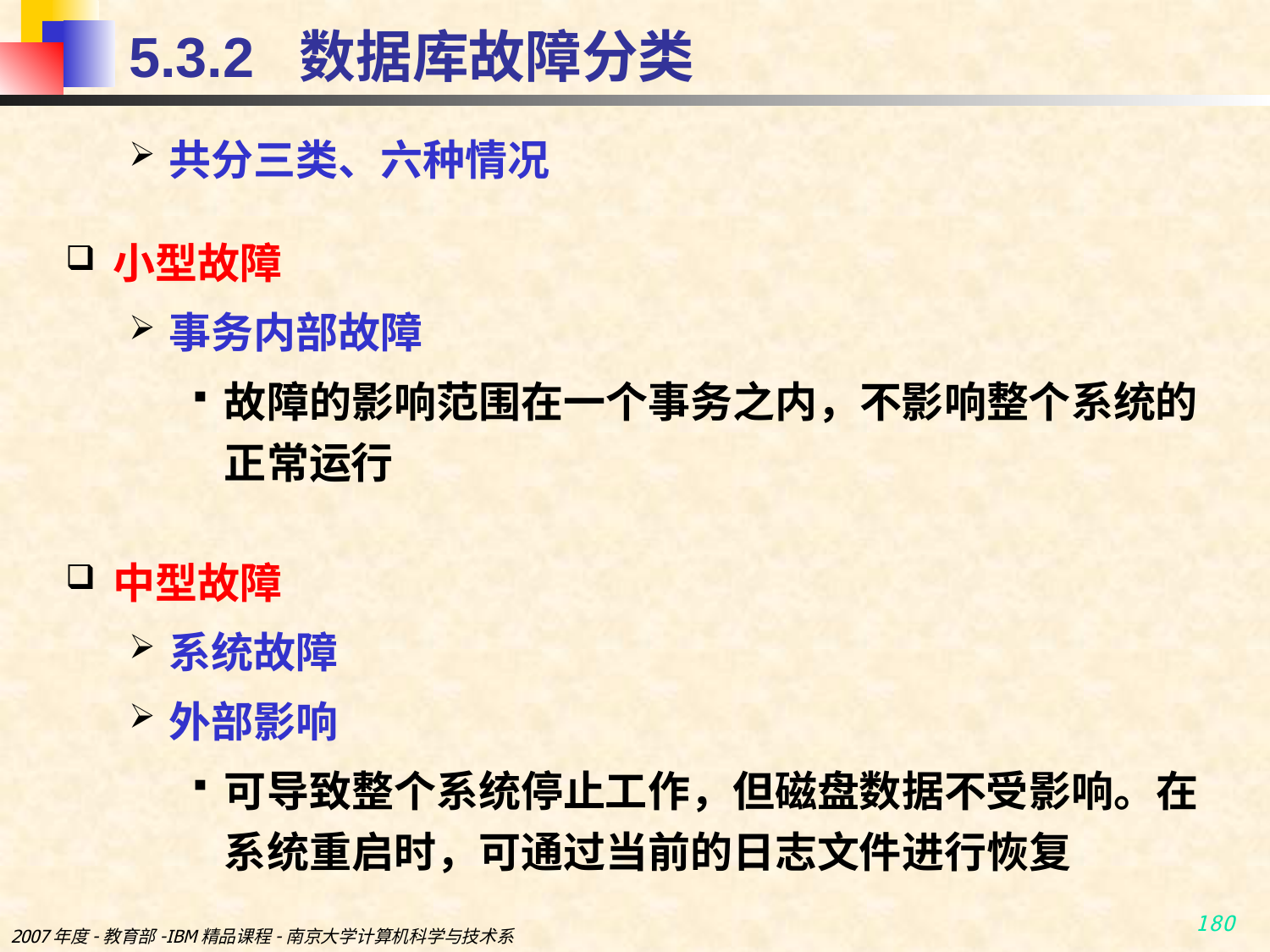

# 5.3.2  数据库故障分类
共分三类、六种情况

小型故障
事务内部故障
故障的影响范围在一个事务之内，不影响整个系统的正常运行

中型故障
系统故障
外部影响
可导致整个系统停止工作，但磁盘数据不受影响。在系统重启时，可通过当前的日志文件进行恢复
180